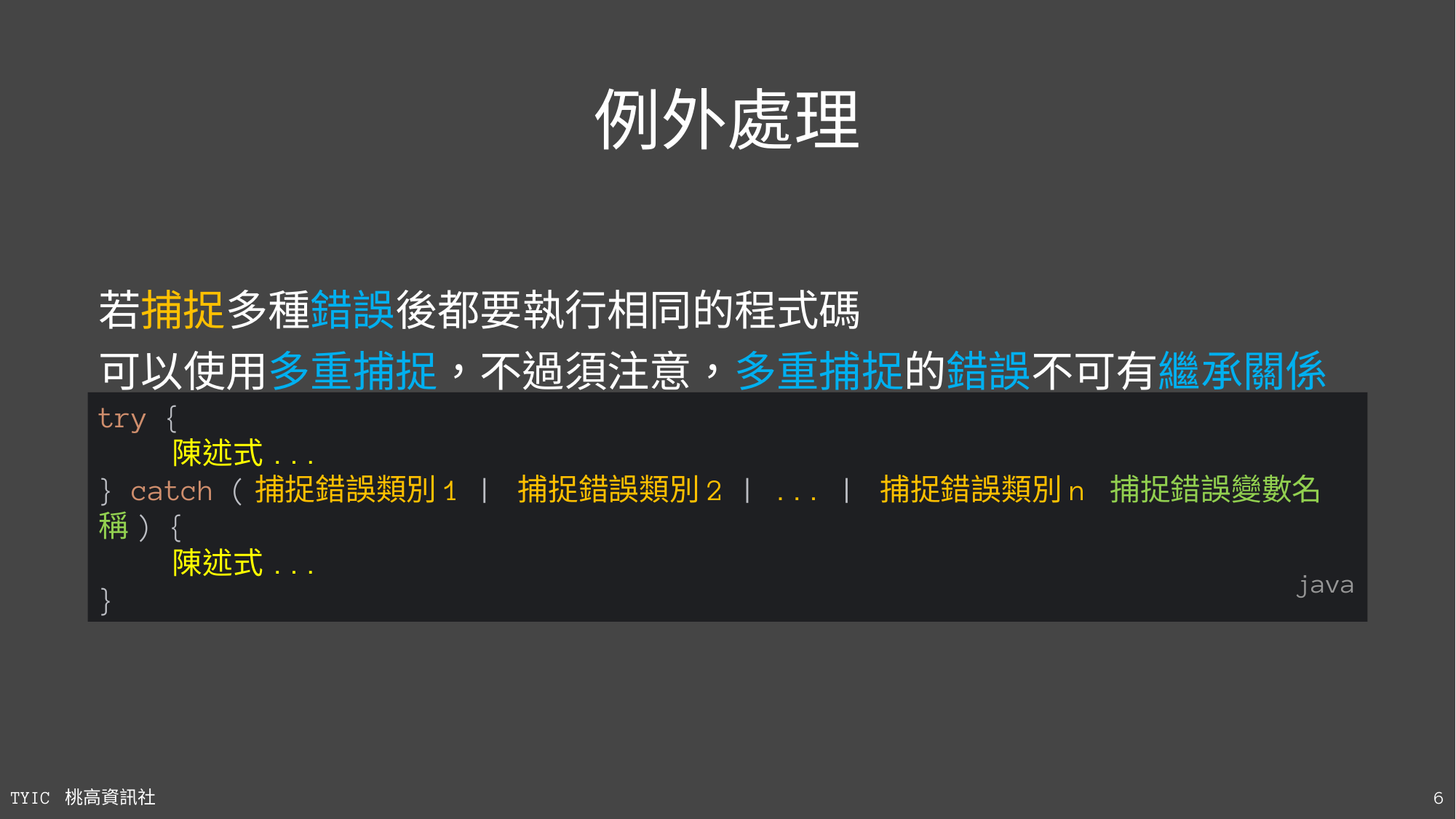

# 例外處理
若捕捉多種錯誤後都要執行相同的程式碼
可以使用多重捕捉，不過須注意，多重捕捉的錯誤不可有繼承關係
try {
    陳述式...
} catch (捕捉錯誤類別1 | 捕捉錯誤類別2 | ... | 捕捉錯誤類別n 捕捉錯誤變數名稱) {
    陳述式...
}
java